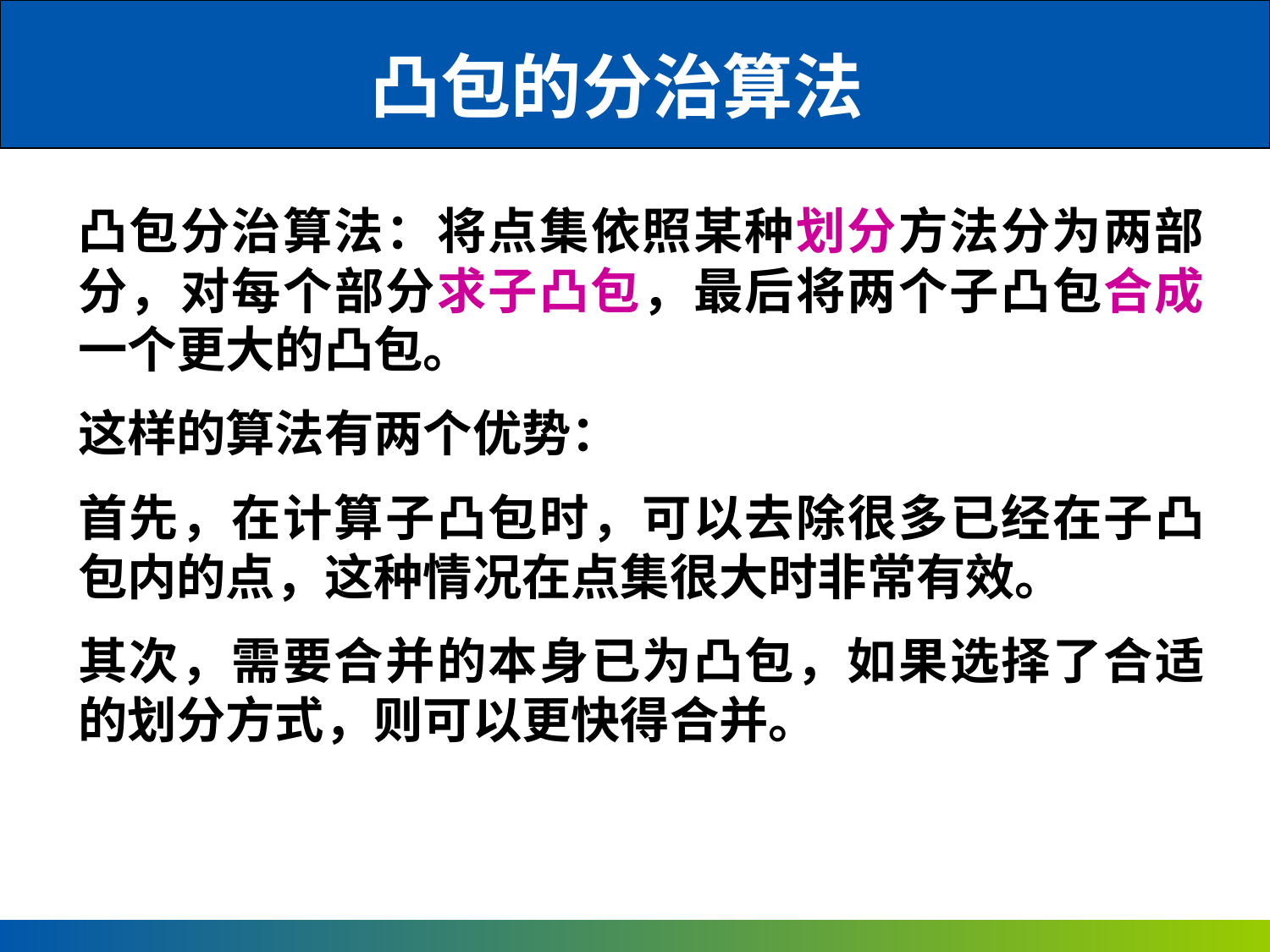

凸包的分治算法
凸包分治算法：将点集依照某种划分方法分为两部分，对每个部分求子凸包，最后将两个子凸包合成一个更大的凸包。
这样的算法有两个优势：
首先，在计算子凸包时，可以去除很多已经在子凸包内的点，这种情况在点集很大时非常有效。
其次，需要合并的本身已为凸包，如果选择了合适的划分方式，则可以更快得合并。